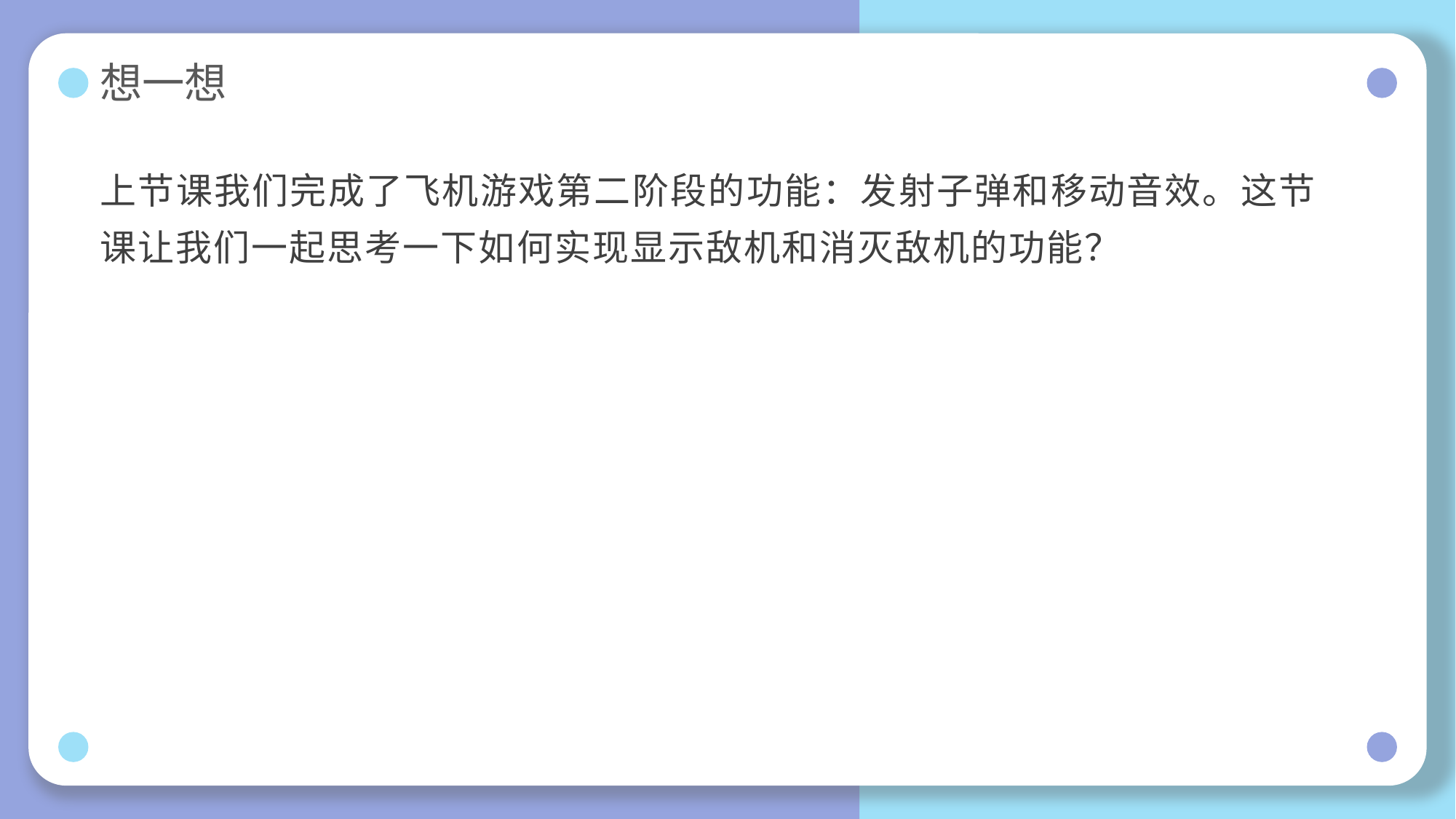

# 想一想
上节课我们完成了飞机游戏第二阶段的功能：发射子弹和移动音效。这节课让我们一起思考一下如何实现显示敌机和消灭敌机的功能？